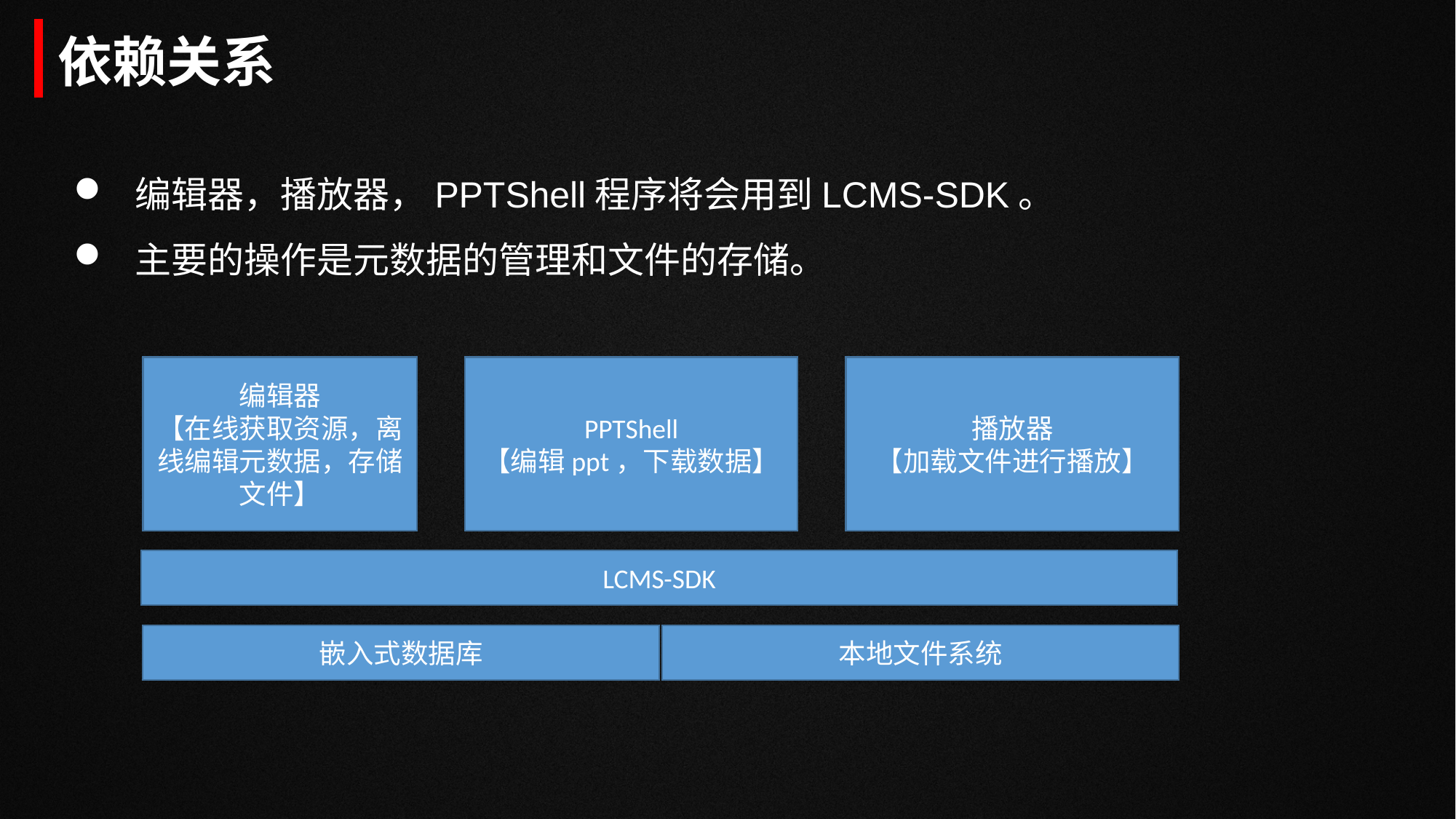

依赖关系
编辑器，播放器，PPTShell程序将会用到LCMS-SDK。
主要的操作是元数据的管理和文件的存储。
编辑器
【在线获取资源，离线编辑元数据，存储文件】
PPTShell
【编辑ppt，下载数据】
播放器
【加载文件进行播放】
LCMS-SDK
嵌入式数据库
本地文件系统